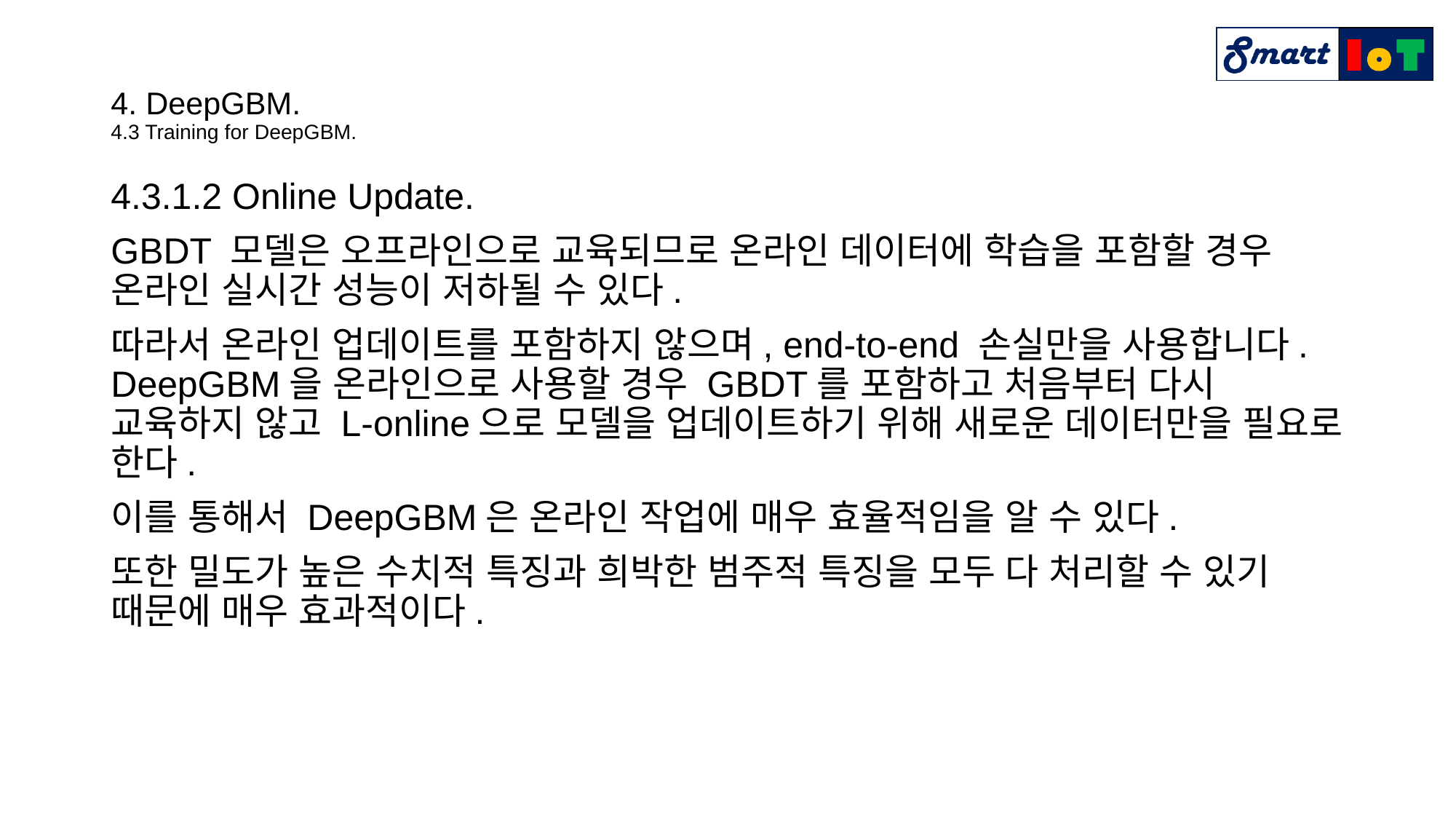

# 4. DeepGBM. 4.3 Training for DeepGBM.
4.3.1.2 Online Update.
GBDT 모델은 오프라인으로 교육되므로 온라인 데이터에 학습을 포함할 경우 온라인 실시간 성능이 저하될 수 있다.
따라서 온라인 업데이트를 포함하지 않으며, end-to-end 손실만을 사용합니다.
DeepGBM을 온라인으로 사용할 경우 GBDT를 포함하고 처음부터 다시 교육하지 않고 L-online으로 모델을 업데이트하기 위해 새로운 데이터만을 필요로 한다.
이를 통해서 DeepGBM은 온라인 작업에 매우 효율적임을 알 수 있다.
또한 밀도가 높은 수치적 특징과 희박한 범주적 특징을 모두 다 처리할 수 있기 때문에 매우 효과적이다.